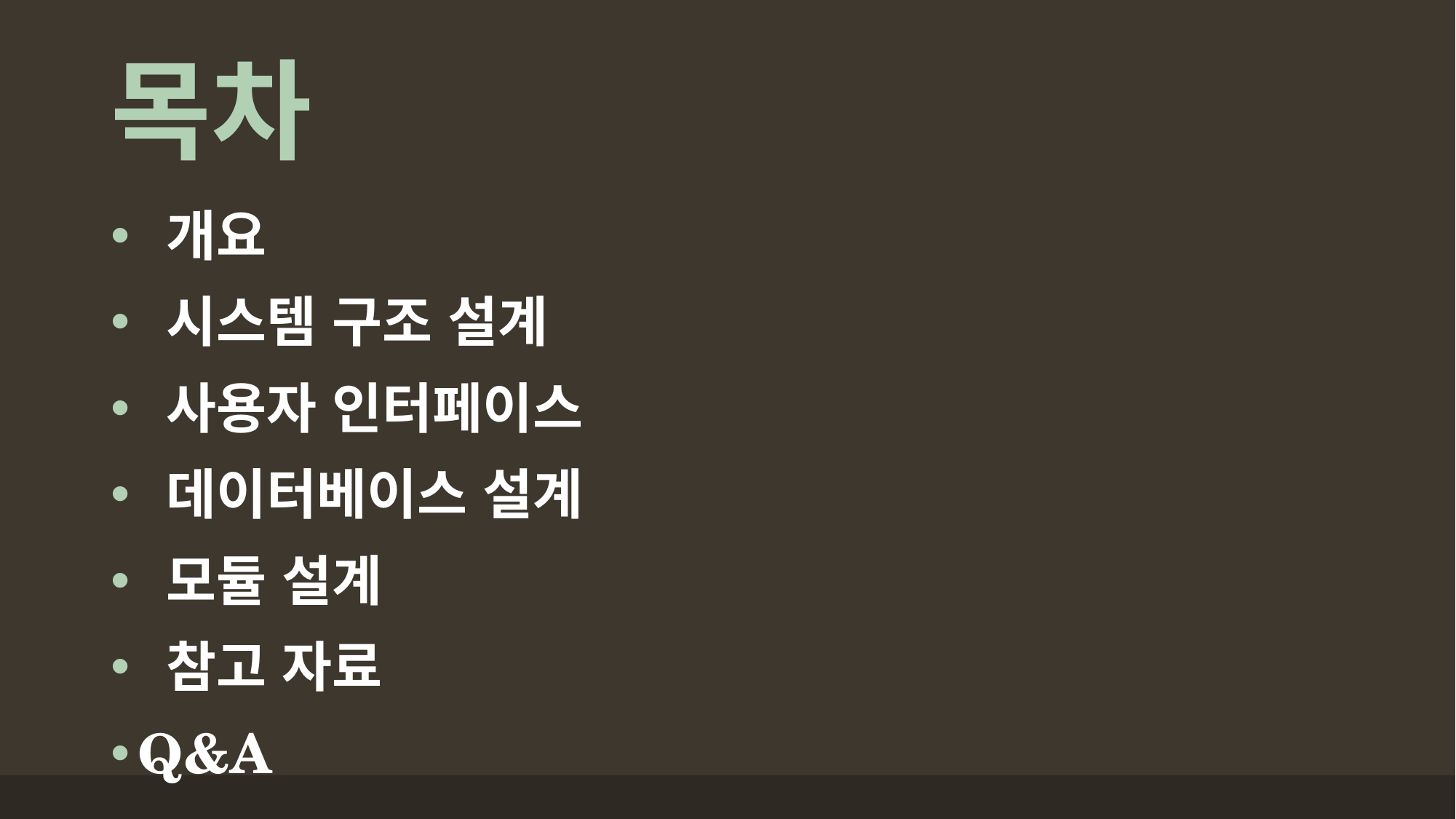

# 목차
 개요
 시스템 구조 설계
 사용자 인터페이스
 데이터베이스 설계
 모듈 설계
 참고 자료
Q&A